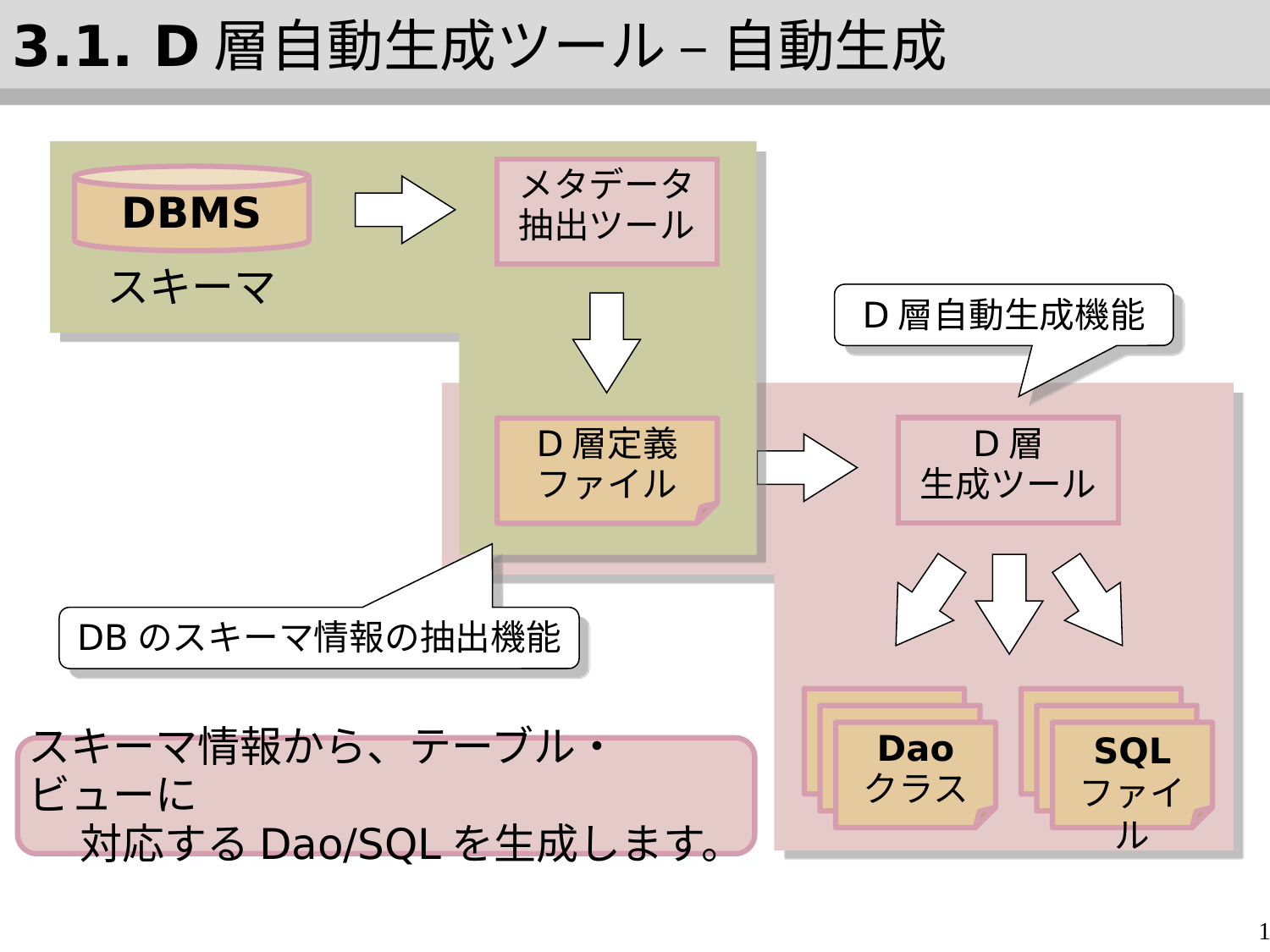

3.1. D層自動生成ツール – 自動生成

D層定義
ファイル
DBのスキーマ情報の抽出機能
メタデータ
抽出ツール
DBMS
スキーマ
D層自動生成機能

Dao
クラス
SQL
ファイル
D層
生成ツール
スキーマ情報から、テーブル・ビューに
対応するDao/SQLを生成します。